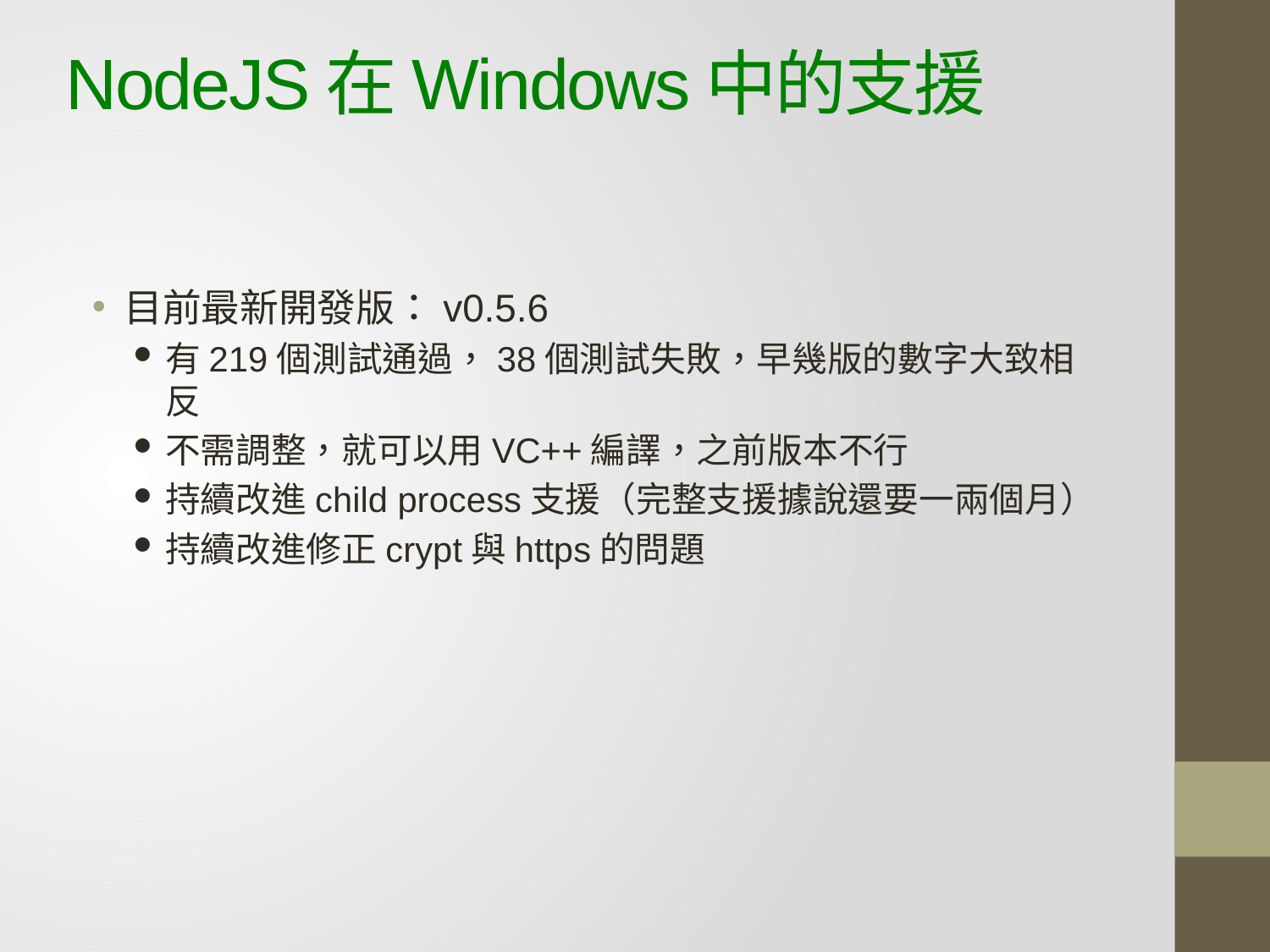

# NodeJS在Windows中的支援

目前最新開發版：v0.5.6
有219個測試通過，38個測試失敗，早幾版的數字大致相反
不需調整，就可以用VC++編譯，之前版本不行
持續改進child process支援（完整支援據說還要一兩個月）
持續改進修正crypt與https的問題